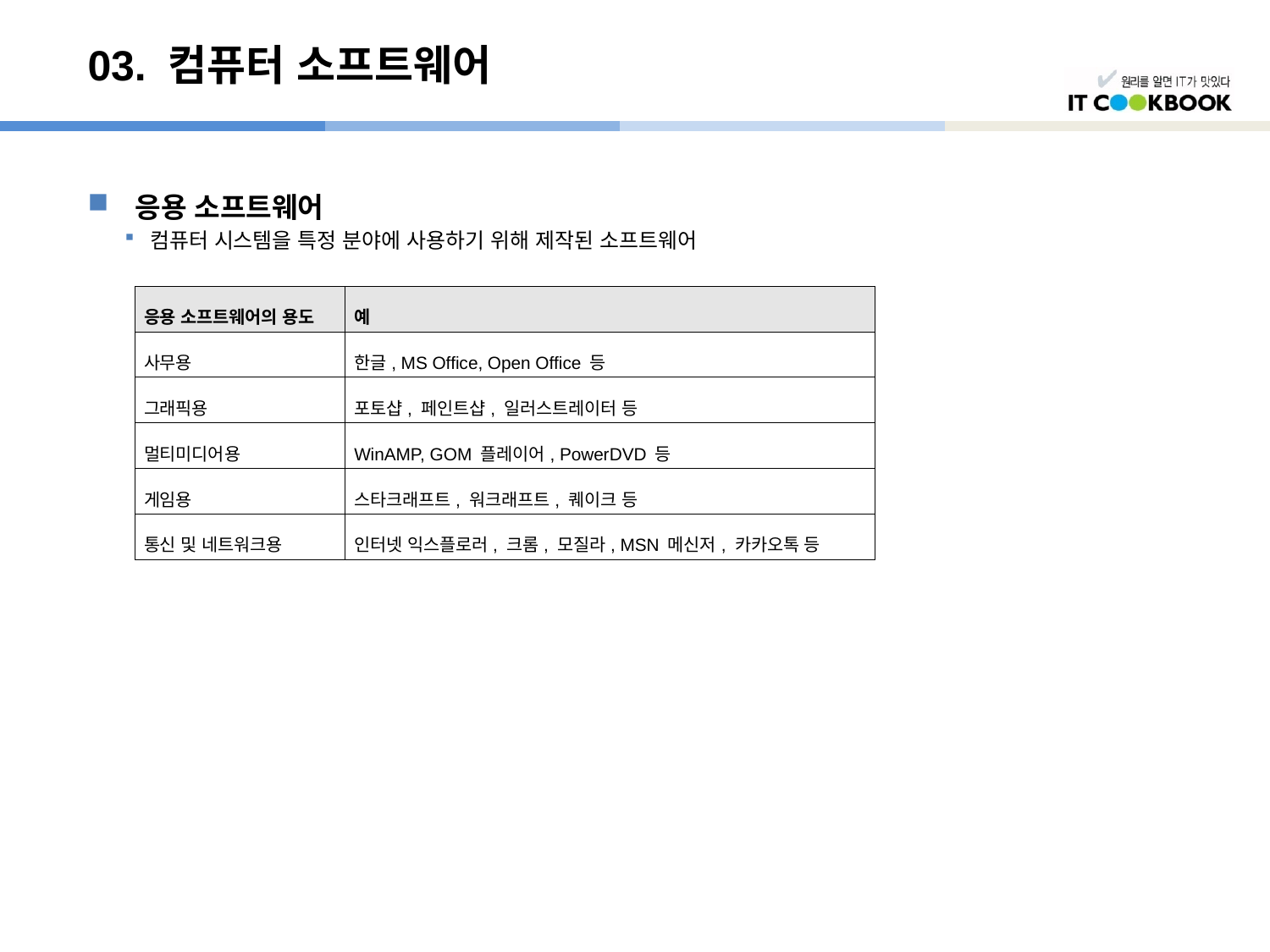

# 03. 컴퓨터 소프트웨어
응용 소프트웨어
컴퓨터 시스템을 특정 분야에 사용하기 위해 제작된 소프트웨어

| 응용 소프트웨어의 용도 | 예 |
| --- | --- |
| 사무용 | 한글, MS Office, Open Office 등 |
| 그래픽용 | 포토샵, 페인트샵, 일러스트레이터 등 |
| 멀티미디어용 | WinAMP, GOM 플레이어, PowerDVD 등 |
| 게임용 | 스타크래프트, 워크래프트, 퀘이크 등 |
| 통신 및 네트워크용 | 인터넷 익스플로러, 크롬, 모질라, MSN 메신저, 카카오톡 등 |